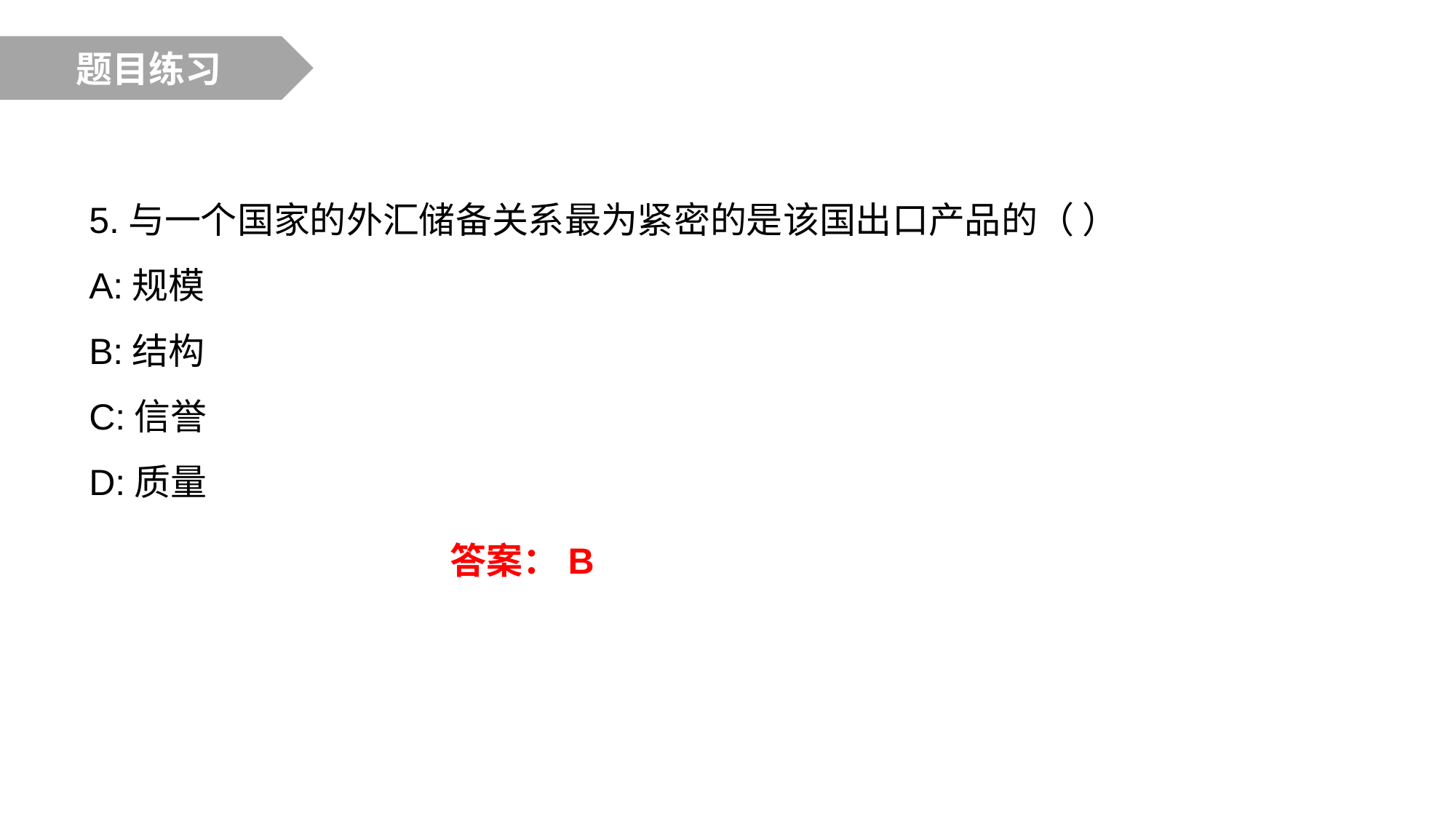

题目练习
5.与一个国家的外汇储备关系最为紧密的是该国出口产品的（ ）
A:规模
B:结构
C:信誉
D:质量
答案：B